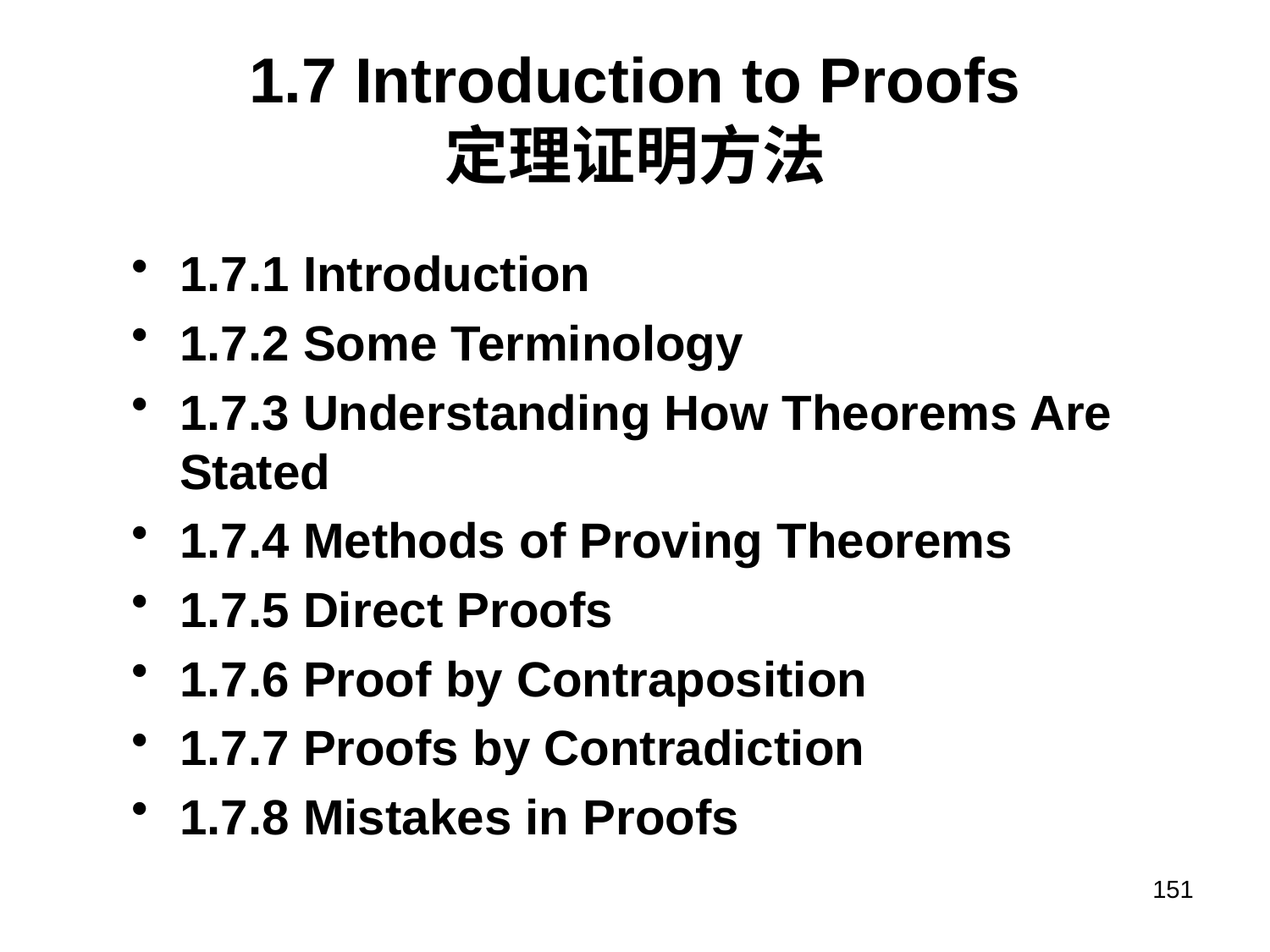

# 1.7 Introduction to Proofs 定理证明方法
1.7.1 Introduction
1.7.2 Some Terminology
1.7.3 Understanding How Theorems Are Stated
1.7.4 Methods of Proving Theorems
1.7.5 Direct Proofs
1.7.6 Proof by Contraposition
1.7.7 Proofs by Contradiction
1.7.8 Mistakes in Proofs
151